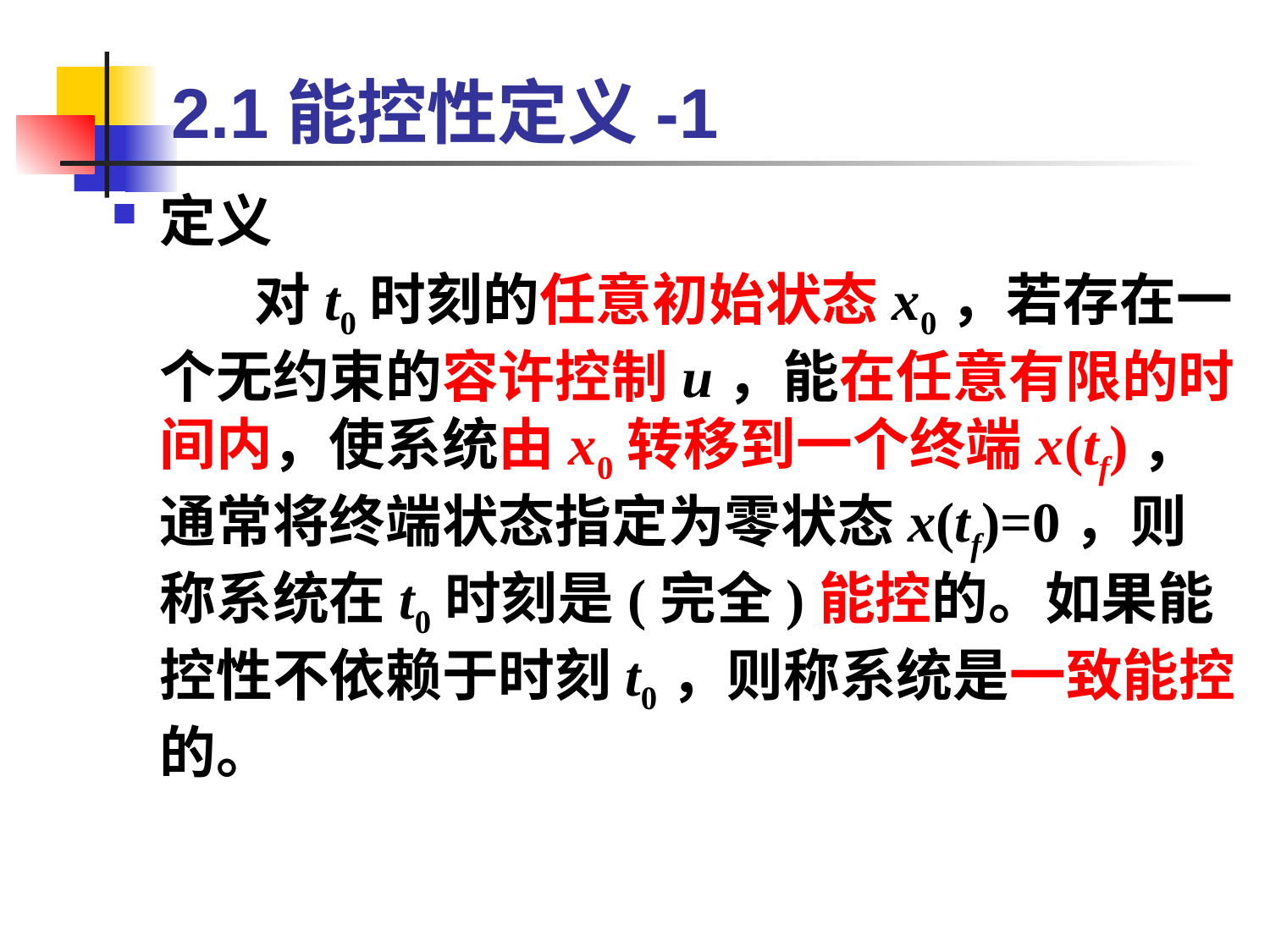

# 2.1能控性定义-1
定义
          对t0时刻的任意初始状态x0，若存在一个无约束的容许控制u，能在任意有限的时间内，使系统由x0转移到一个终端x(tf)，通常将终端状态指定为零状态x(tf)=0，则称系统在t0时刻是(完全)能控的。如果能控性不依赖于时刻t0，则称系统是一致能控的。